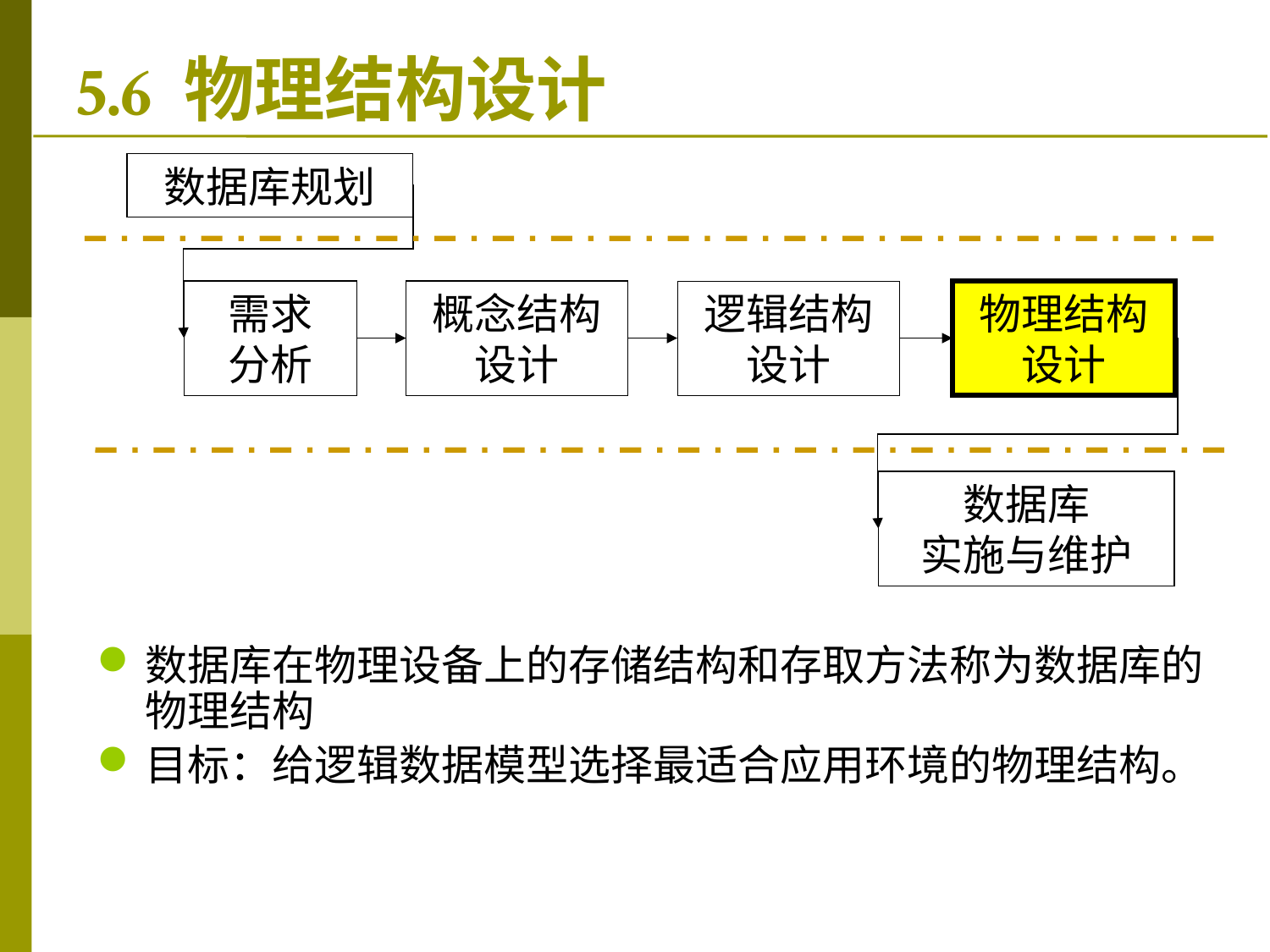

# 5.6 物理结构设计
数据库规划

需求
分析
概念结构设计
逻辑结构设计
物理结构设计

数据库
实施与维护
数据库在物理设备上的存储结构和存取方法称为数据库的物理结构
目标：给逻辑数据模型选择最适合应用环境的物理结构。